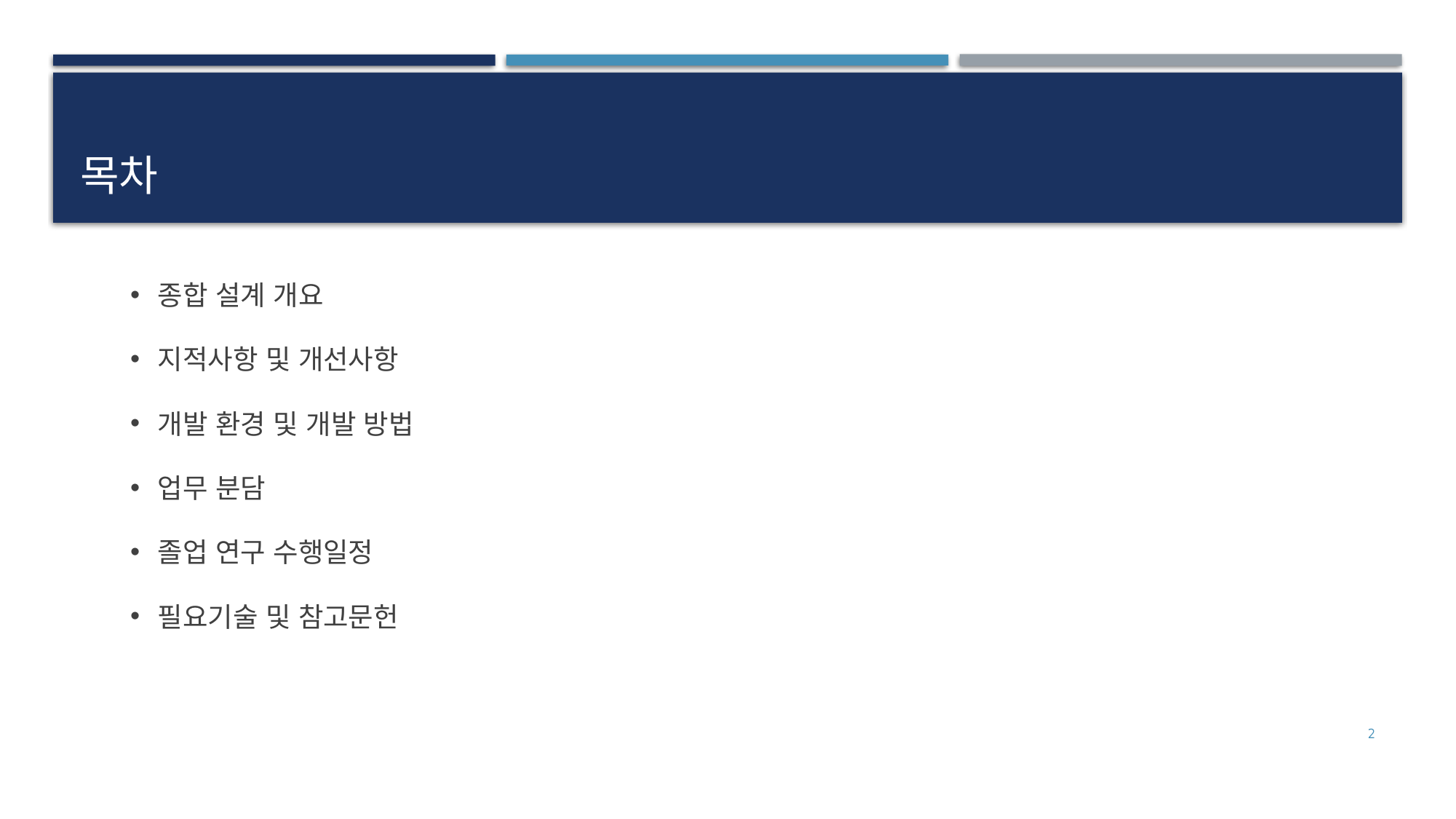

# 목차

종합 설계 개요
지적사항 및 개선사항
개발 환경 및 개발 방법
업무 분담
졸업 연구 수행일정
필요기술 및 참고문헌
2